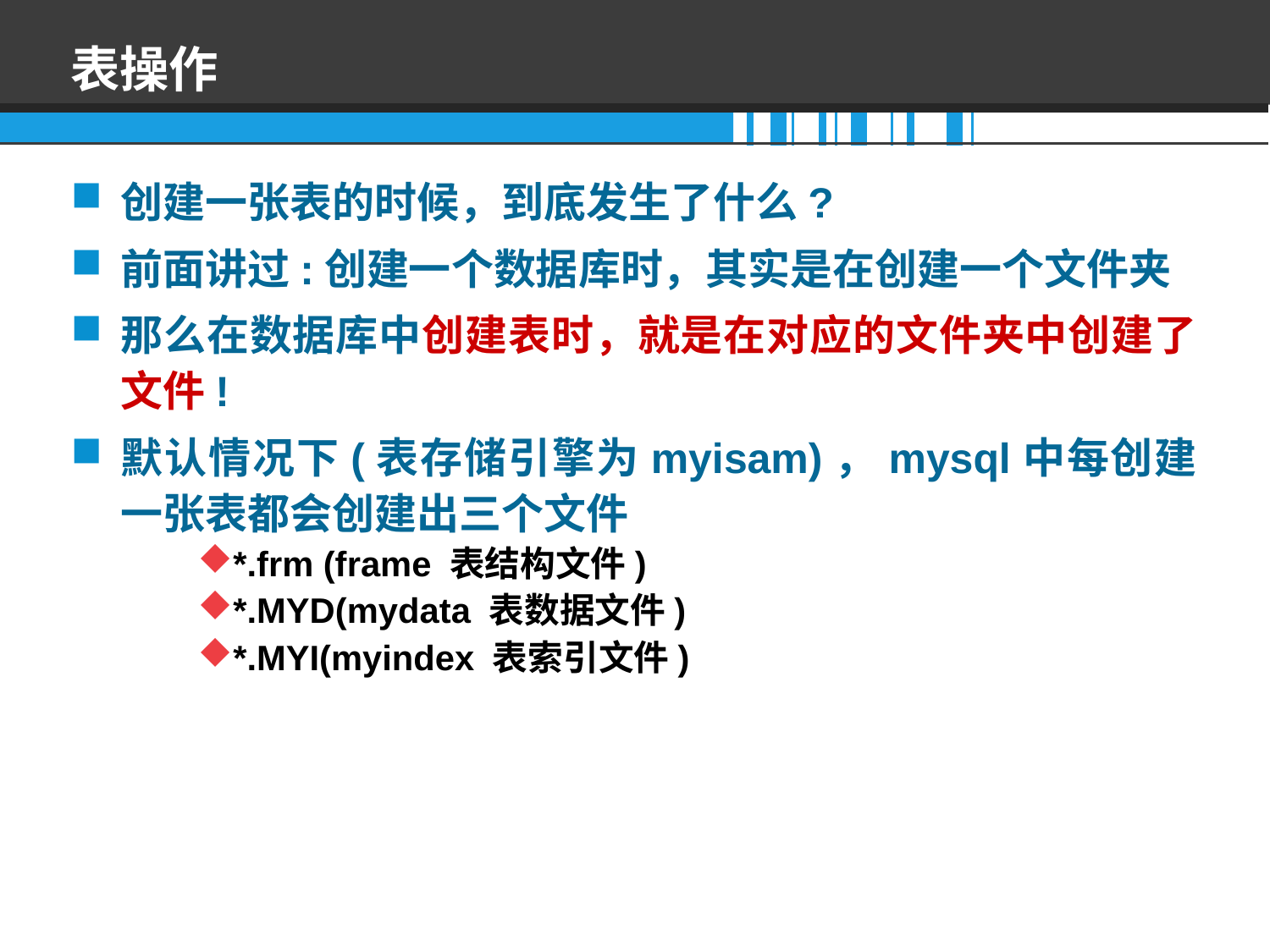

# 表操作
创建一张表的时候，到底发生了什么?
前面讲过:创建一个数据库时，其实是在创建一个文件夹
那么在数据库中创建表时，就是在对应的文件夹中创建了文件!
默认情况下(表存储引擎为myisam)，mysql中每创建一张表都会创建出三个文件
*.frm (frame 表结构文件)
*.MYD(mydata 表数据文件)
*.MYI(myindex 表索引文件)